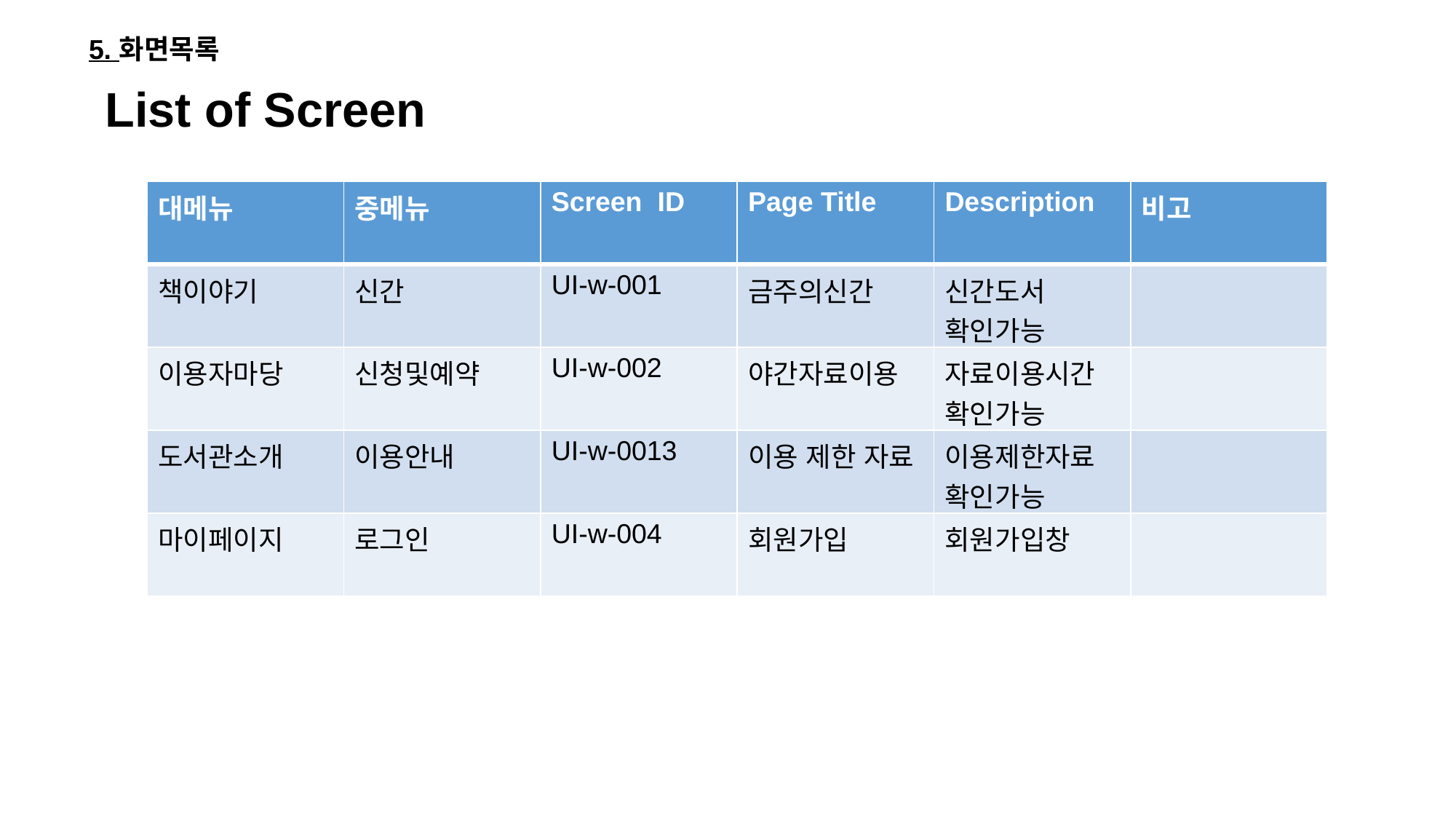

5. 화면목록
List of Screen
| 대메뉴 | 중메뉴 | Screen ID | Page Title | Description | 비고 |
| --- | --- | --- | --- | --- | --- |
| 책이야기 | 신간 | UI-w-001 | 금주의신간 | 신간도서 확인가능 |  |
| 이용자마당 | 신청및예약 | UI-w-002 | 야간자료이용 | 자료이용시간 확인가능 |  |
| 도서관소개 | 이용안내 | UI-w-0013 | 이용 제한 자료 | 이용제한자료 확인가능 |  |
| 마이페이지 | 로그인 | UI-w-004 | 회원가입 | 회원가입창 |  |